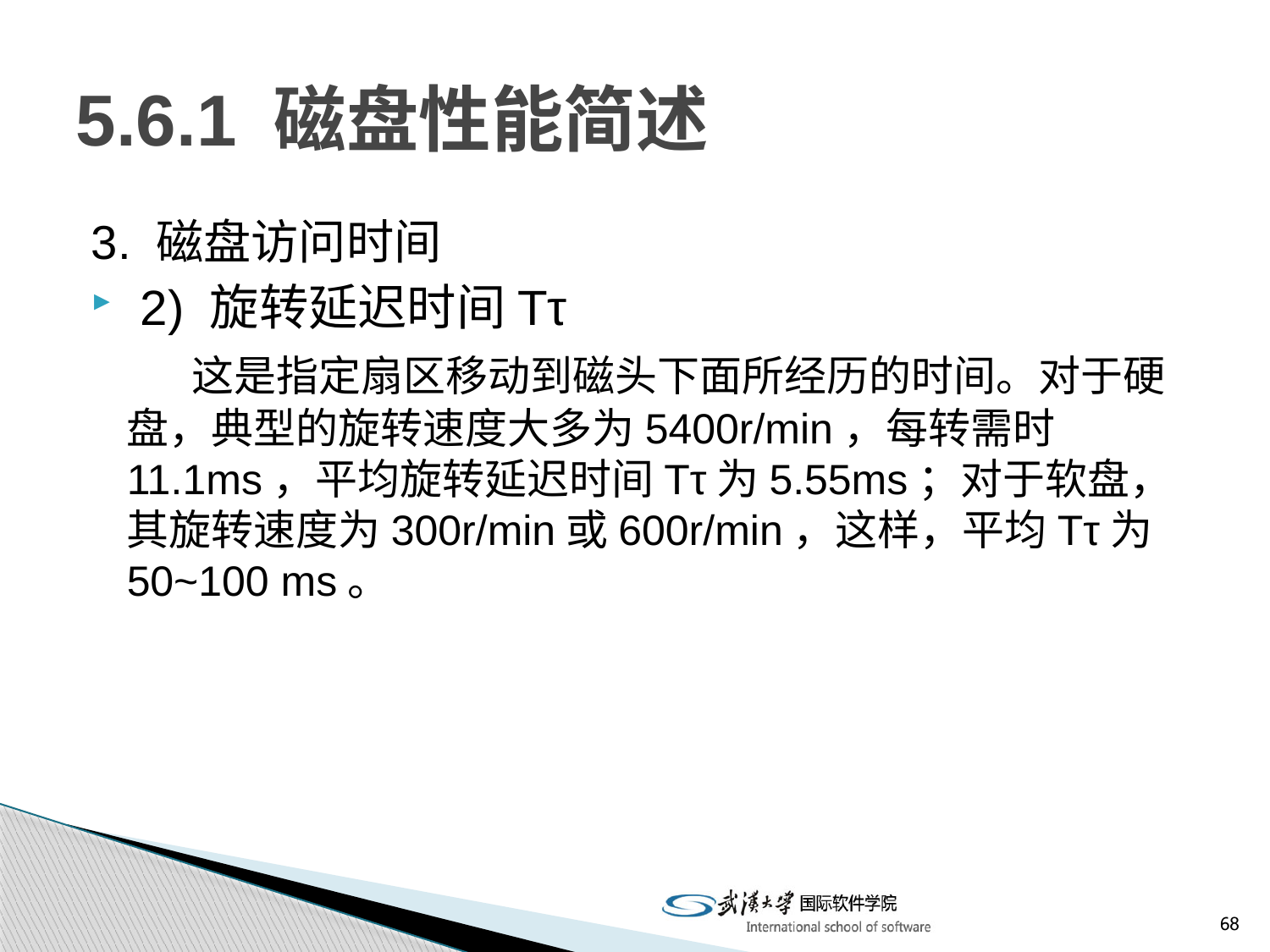

# 5.6.1 磁盘性能简述
3. 磁盘访问时间
 2) 旋转延迟时间Tτ
        这是指定扇区移动到磁头下面所经历的时间。对于硬盘，典型的旋转速度大多为5400r/min，每转需时11.1ms，平均旋转延迟时间Tτ为5.55ms；对于软盘，其旋转速度为300r/min或600r/min，这样，平均Tτ为50~100 ms。
68